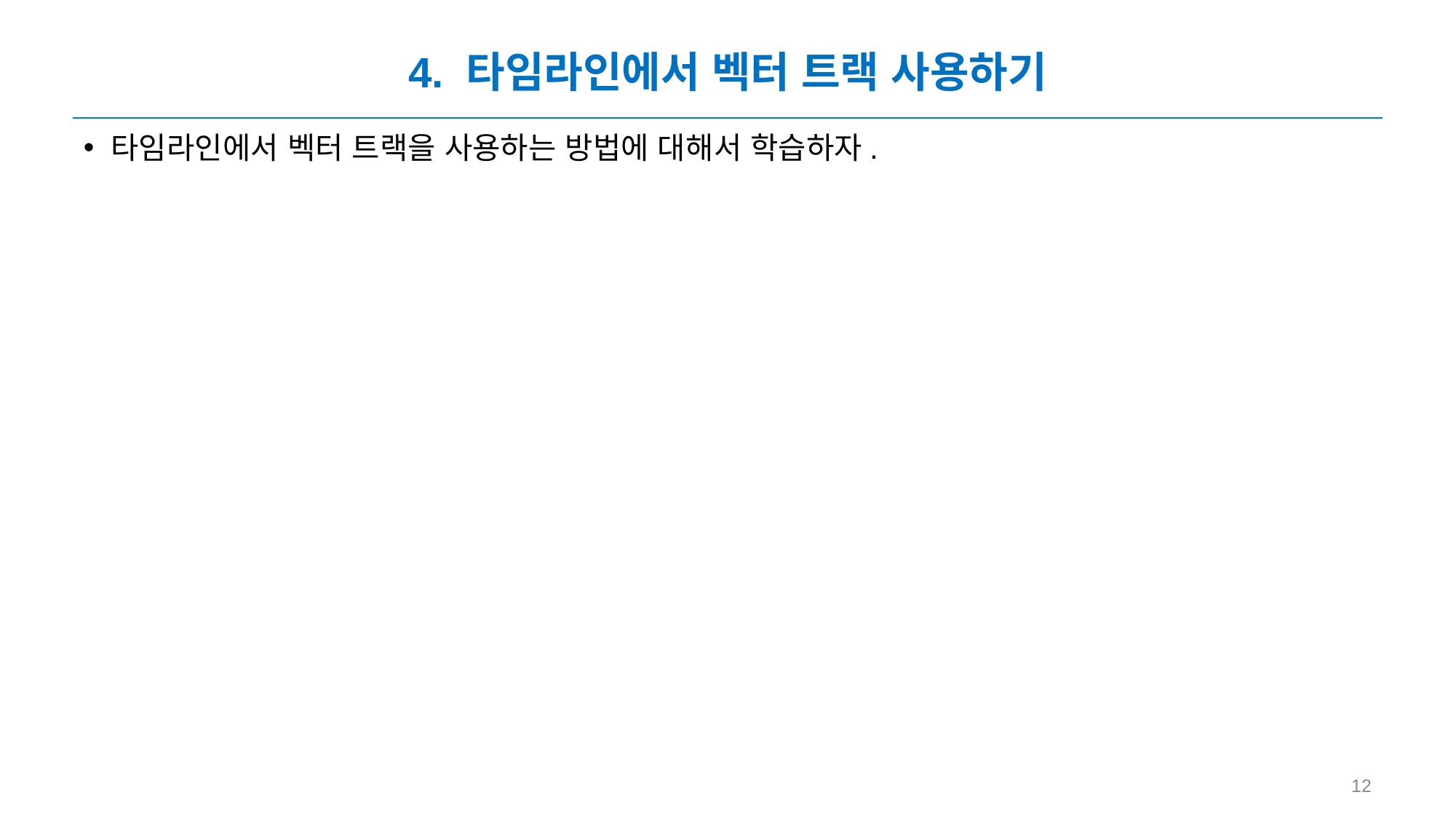

# 4. 타임라인에서 벡터 트랙 사용하기
타임라인에서 벡터 트랙을 사용하는 방법에 대해서 학습하자.

12